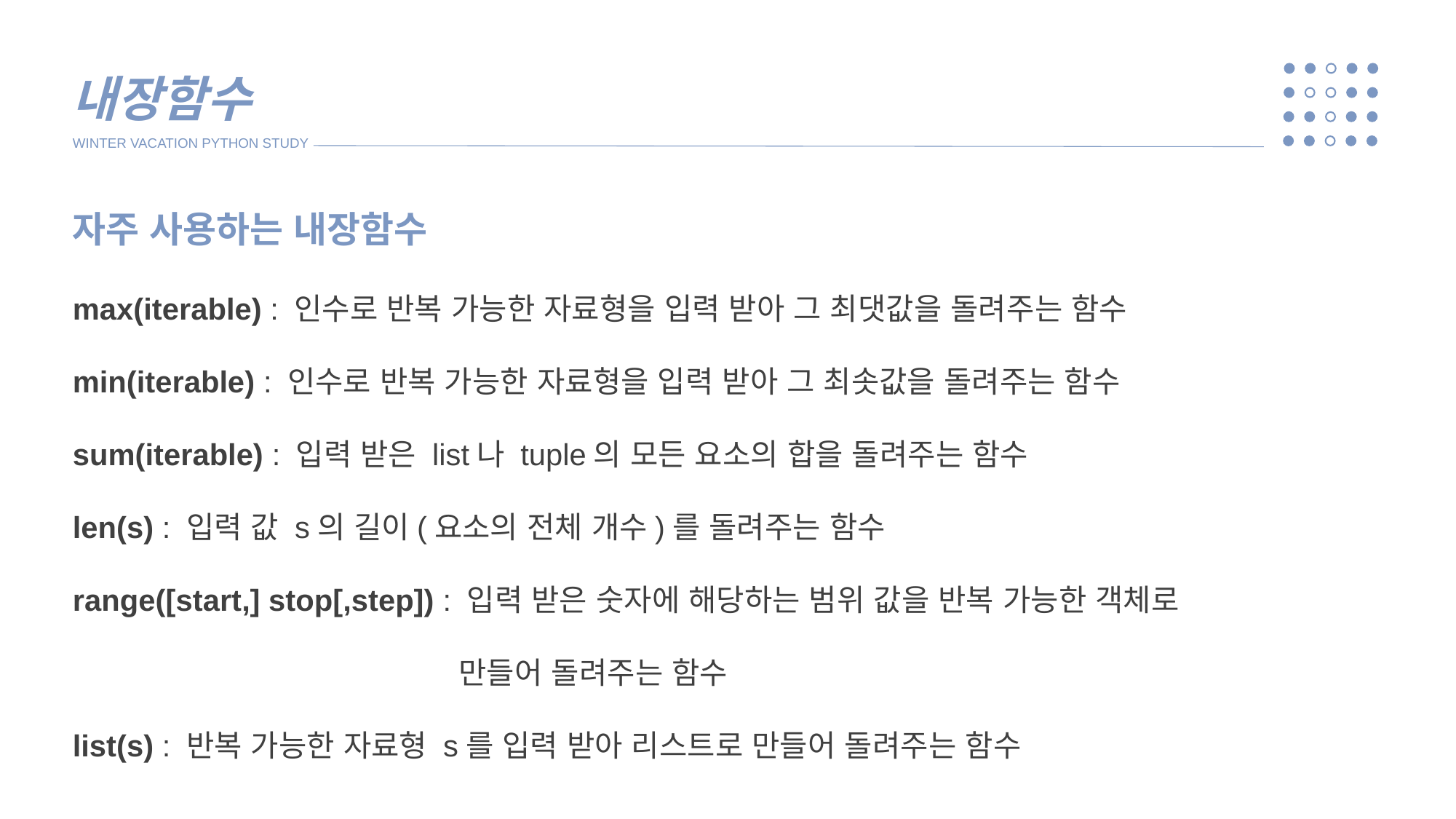

내장함수
WINTER VACATION PYTHON STUDY

자주 사용하는 내장함수
max(iterable) : 인수로 반복 가능한 자료형을 입력 받아 그 최댓값을 돌려주는 함수
min(iterable) : 인수로 반복 가능한 자료형을 입력 받아 그 최솟값을 돌려주는 함수
sum(iterable) : 입력 받은 list나 tuple의 모든 요소의 합을 돌려주는 함수
len(s) : 입력 값 s의 길이(요소의 전체 개수)를 돌려주는 함수
range([start,] stop[,step]) : 입력 받은 숫자에 해당하는 범위 값을 반복 가능한 객체로
			      만들어 돌려주는 함수
list(s) : 반복 가능한 자료형 s를 입력 받아 리스트로 만들어 돌려주는 함수